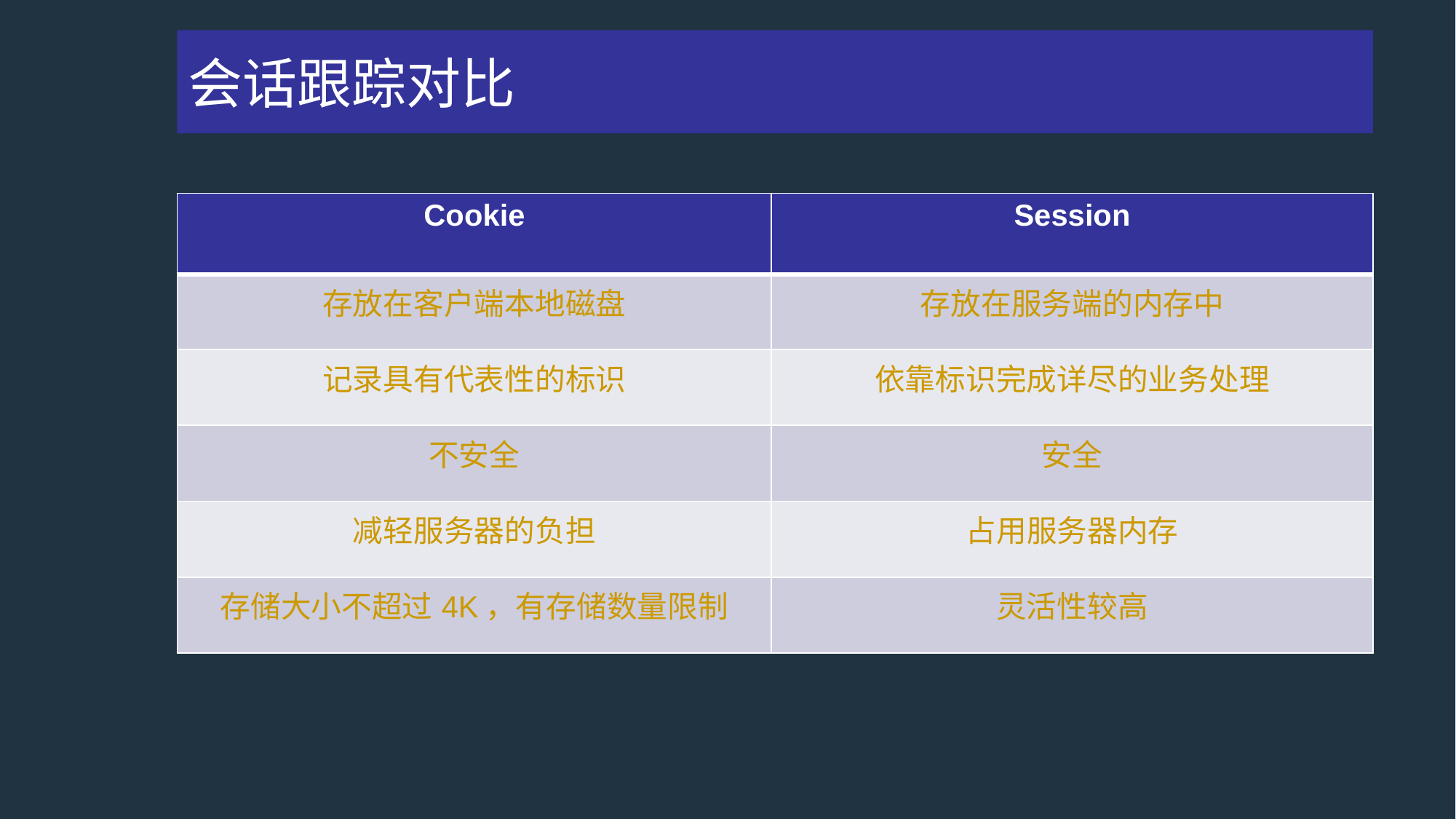

# 会话跟踪对比
| Cookie | Session |
| --- | --- |
| 存放在客户端本地磁盘 | 存放在服务端的内存中 |
| 记录具有代表性的标识 | 依靠标识完成详尽的业务处理 |
| 不安全 | 安全 |
| 减轻服务器的负担 | 占用服务器内存 |
| 存储大小不超过4K，有存储数量限制 | 灵活性较高 |